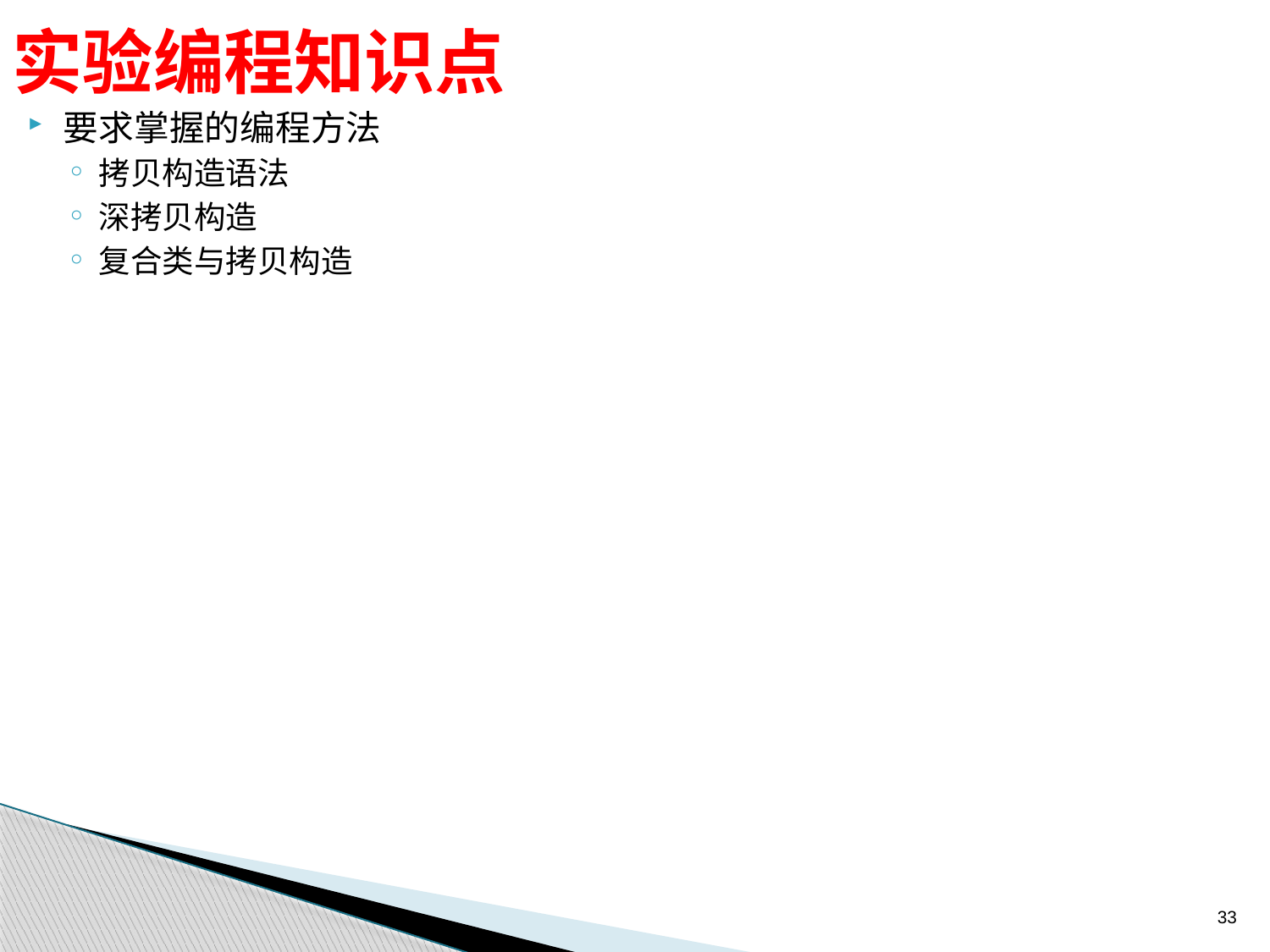

# 实验编程知识点
要求掌握的编程方法
拷贝构造语法
深拷贝构造
复合类与拷贝构造

33